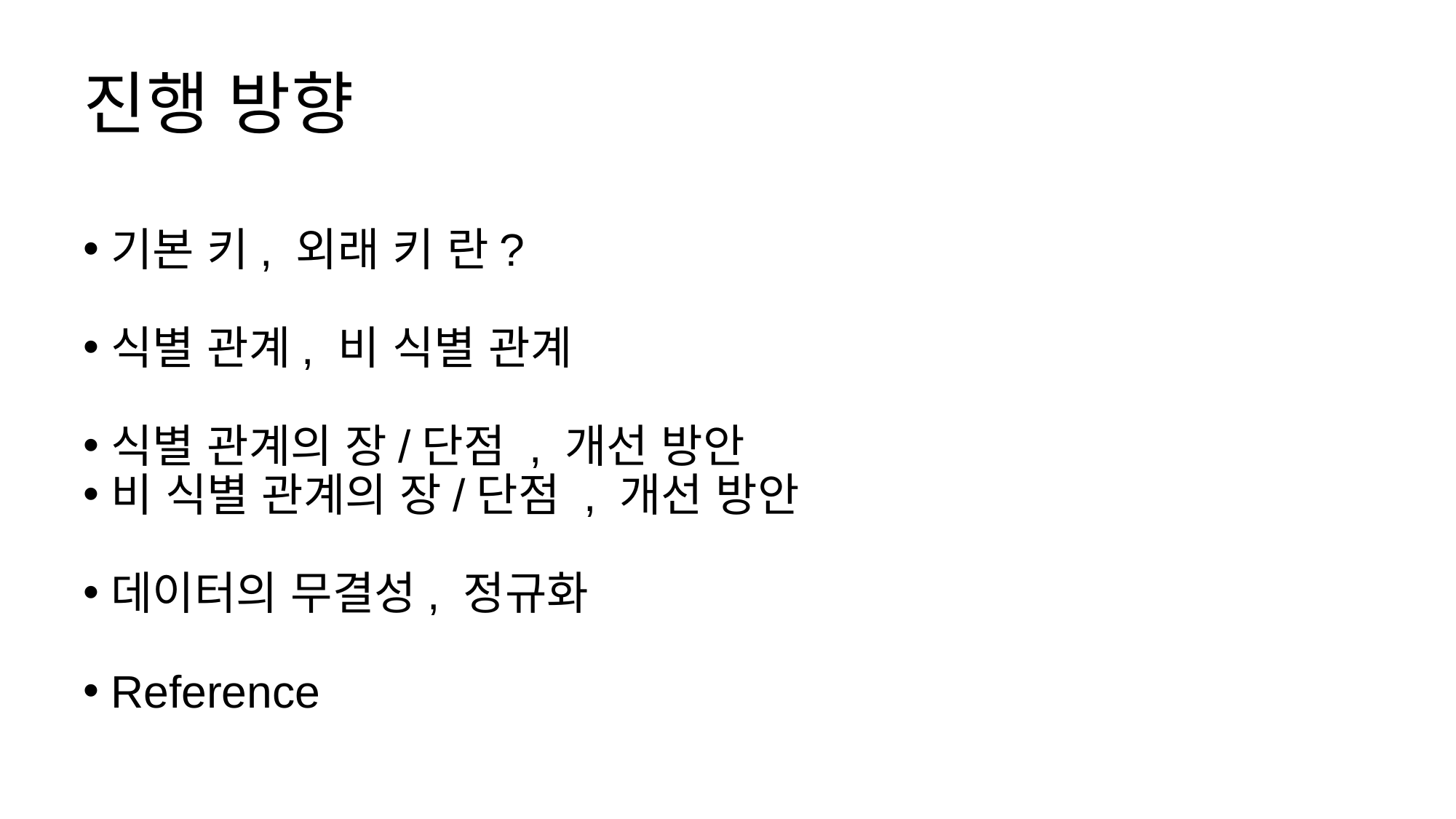

# 진행 방향
기본 키, 외래 키 란?

식별 관계, 비 식별 관계

식별 관계의 장/단점 , 개선 방안
비 식별 관계의 장/단점 , 개선 방안

데이터의 무결성, 정규화

Reference